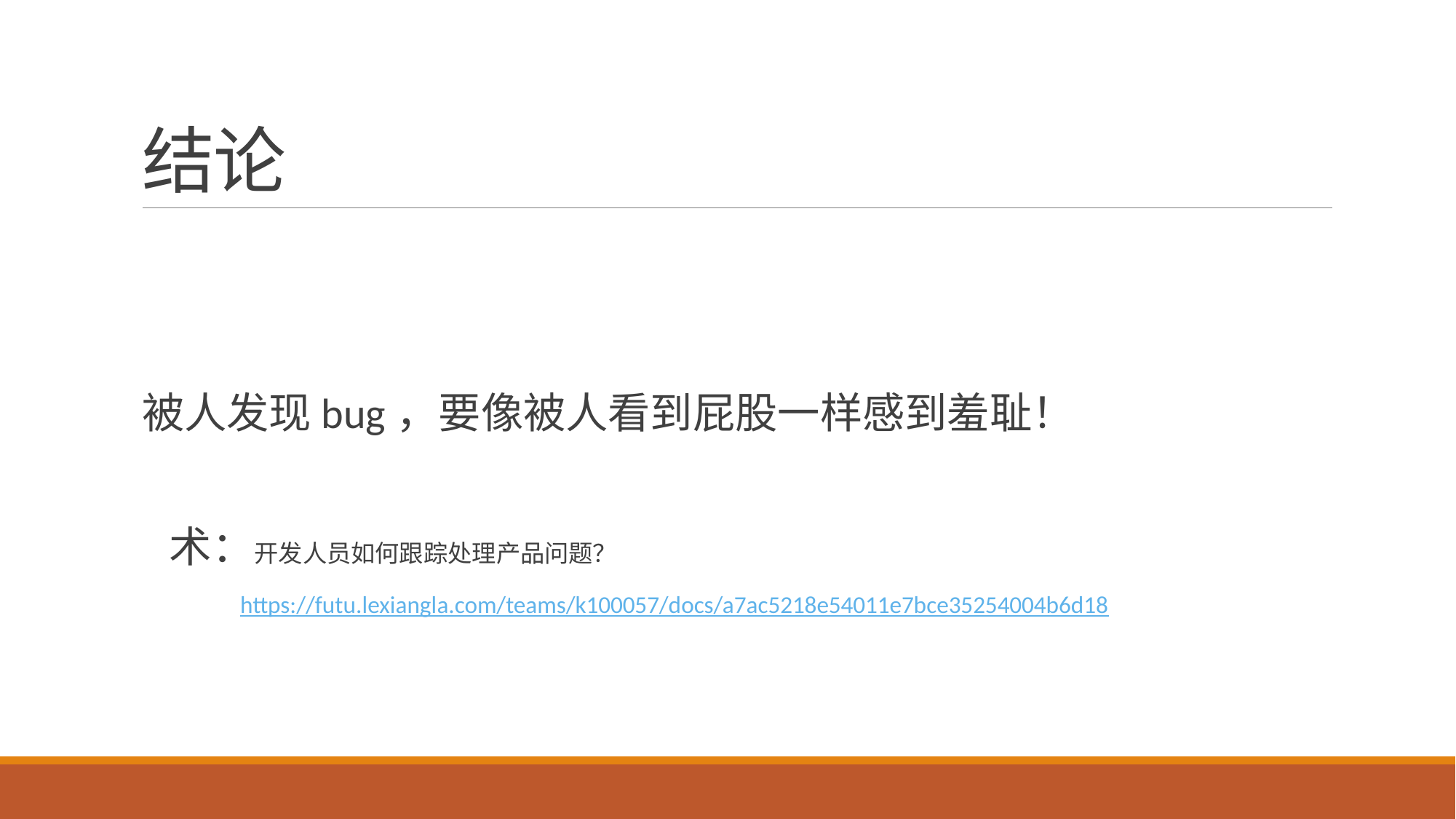

# 结论

被人发现bug，要像被人看到屁股一样感到羞耻！

   术：开发人员如何跟踪处理产品问题？
	https://futu.lexiangla.com/teams/k100057/docs/a7ac5218e54011e7bce35254004b6d18